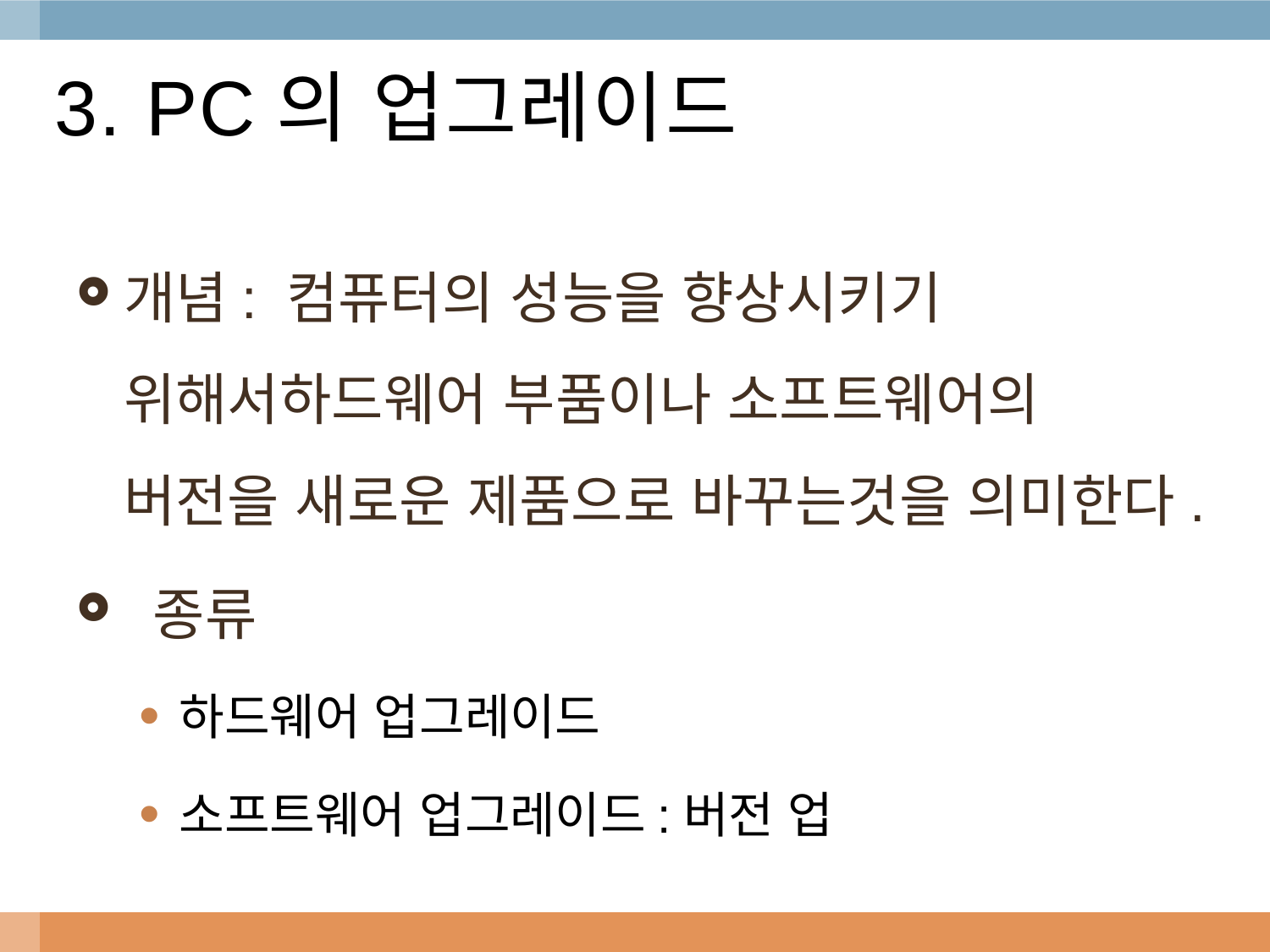

# 3. PC의 업그레이드
개념: 컴퓨터의 성능을 향상시키기 위해서하드웨어 부품이나 소프트웨어의 버전을 새로운 제품으로 바꾸는것을 의미한다.
 종류
하드웨어 업그레이드
소프트웨어 업그레이드:버전 업